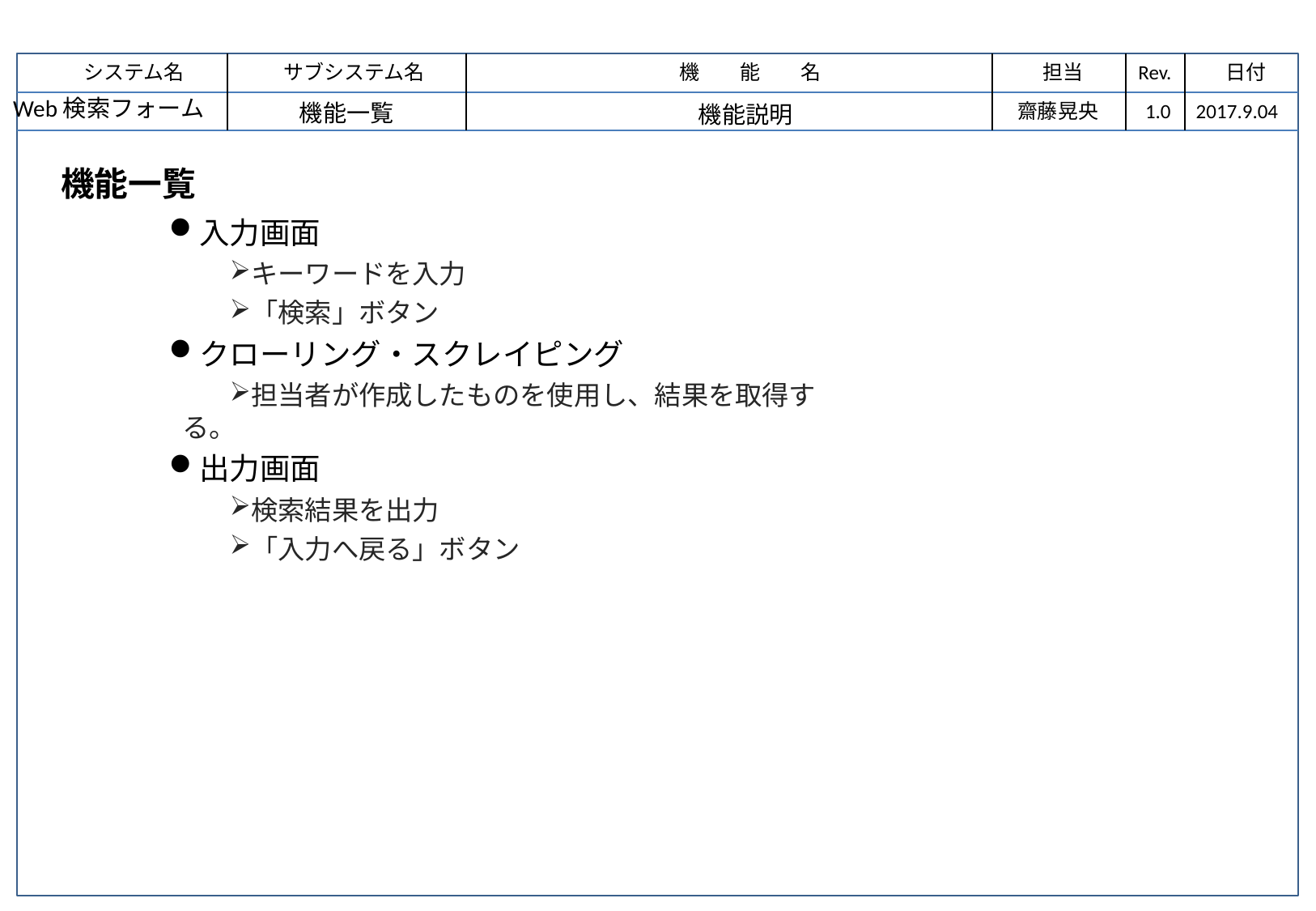

Web検索フォーム
機能一覧
齋藤晃央
1.0
2017.9.04
機能説明
機能一覧
入力画面
キーワードを入力
「検索」ボタン
クローリング・スクレイピング
担当者が作成したものを使用し、結果を取得する。
出力画面
検索結果を出力
「入力へ戻る」ボタン